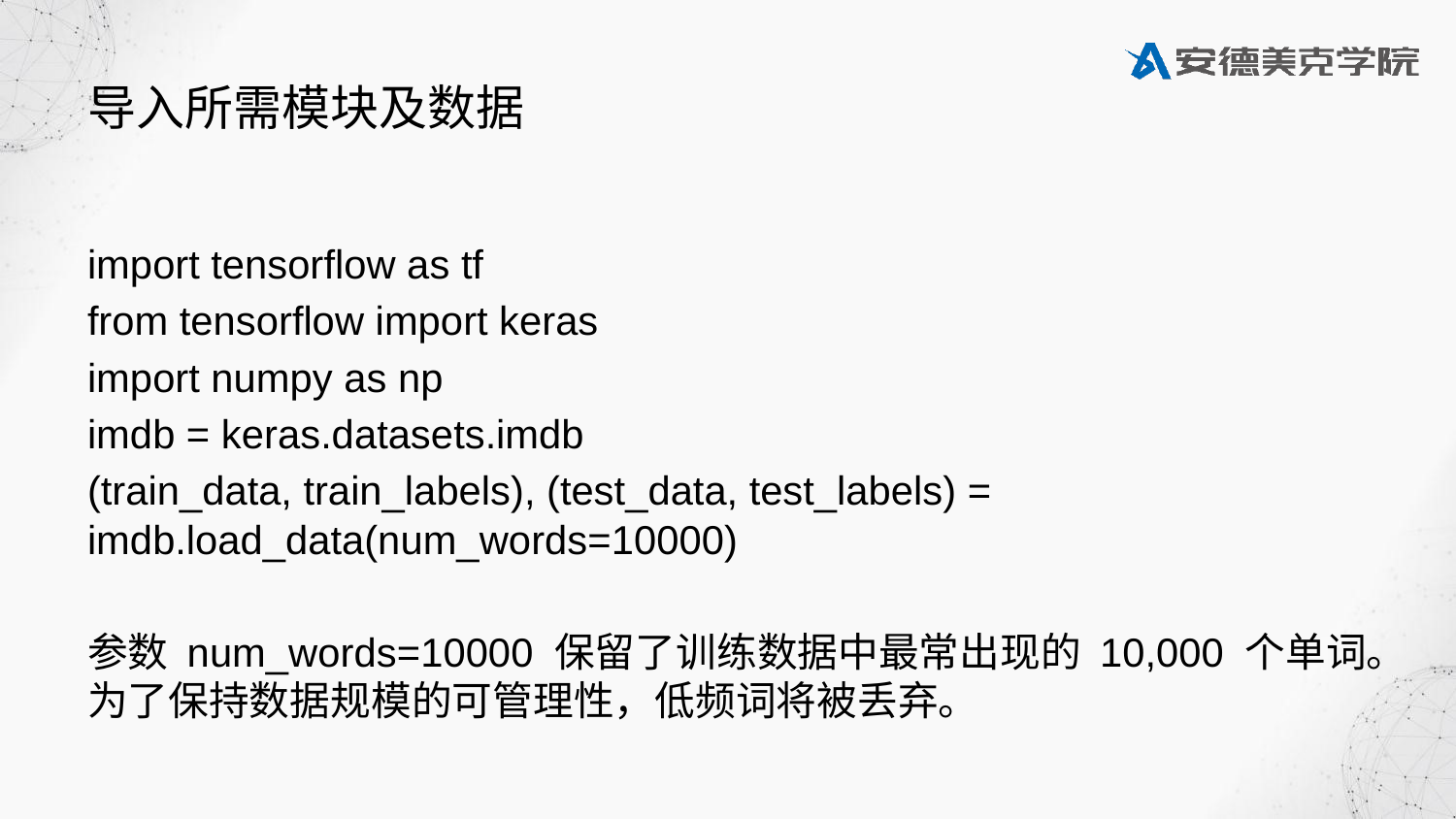

# 导入所需模块及数据

import tensorflow as tf
from tensorflow import keras
import numpy as np
imdb = keras.datasets.imdb
(train_data, train_labels), (test_data, test_labels) = imdb.load_data(num_words=10000)

参数 num_words=10000 保留了训练数据中最常出现的 10,000 个单词。为了保持数据规模的可管理性，低频词将被丢弃。